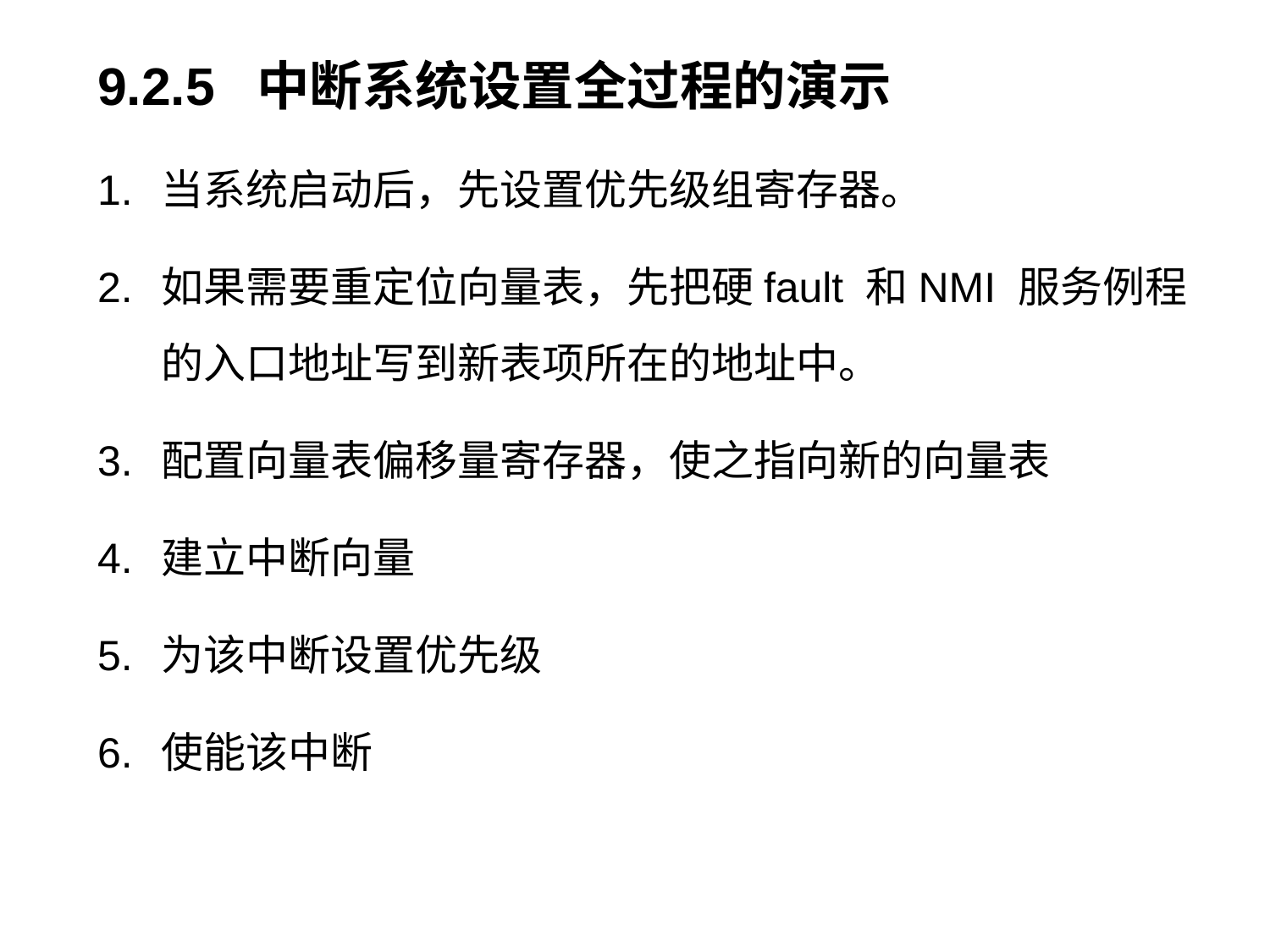

9.2.5  中断系统设置全过程的演示
当系统启动后，先设置优先级组寄存器。
如果需要重定位向量表，先把硬fault 和NMI 服务例程的入口地址写到新表项所在的地址中。
配置向量表偏移量寄存器，使之指向新的向量表
建立中断向量
为该中断设置优先级
使能该中断